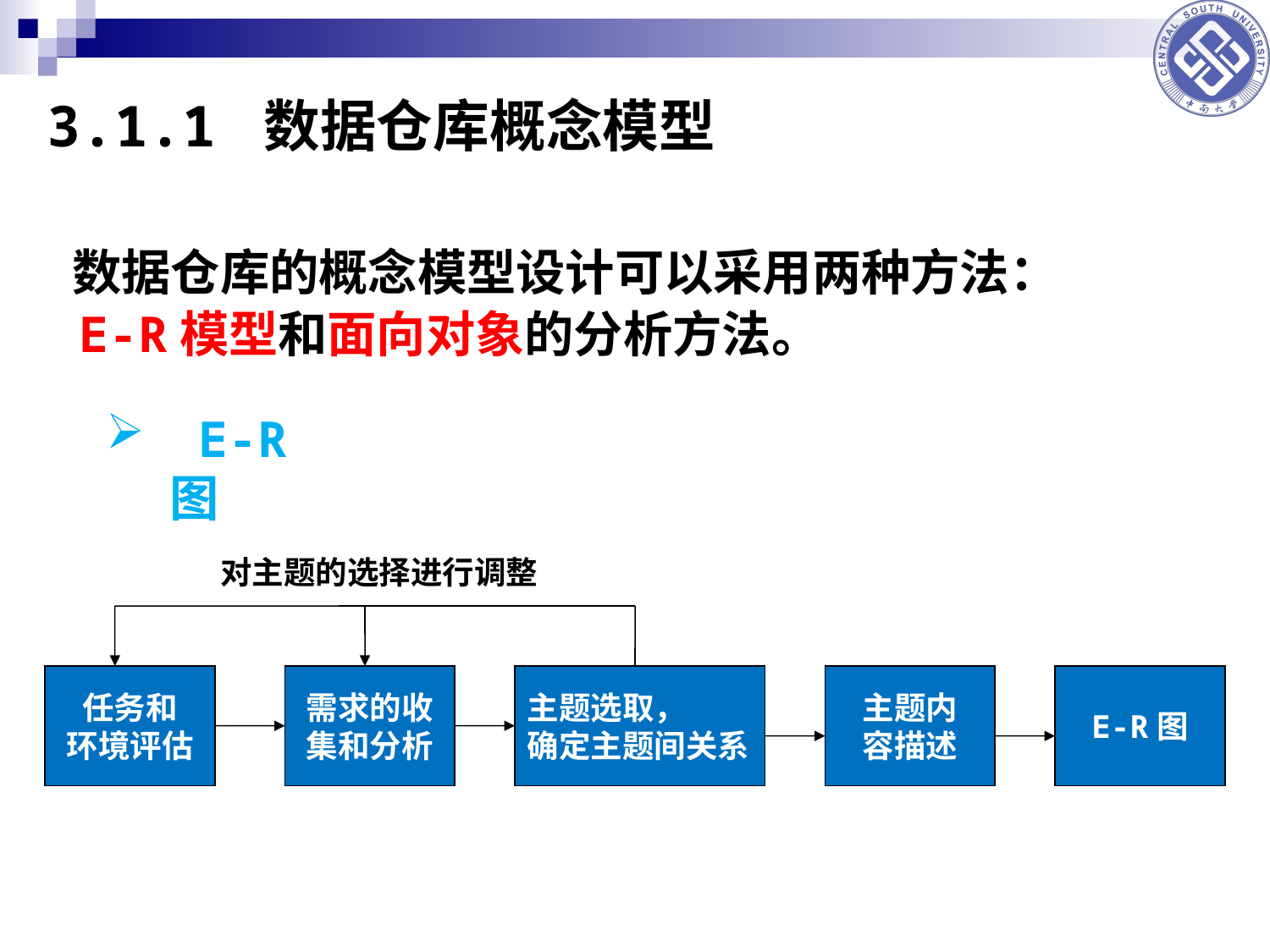

3.1.1 数据仓库概念模型
 数据仓库的概念模型设计可以采用两种方法：
 E-R模型和面向对象的分析方法。
 E-R图
对主题的选择进行调整

任务和
环境评估
需求的收
集和分析
主题选取，
确定主题间关系
主题内
容描述
E-R图